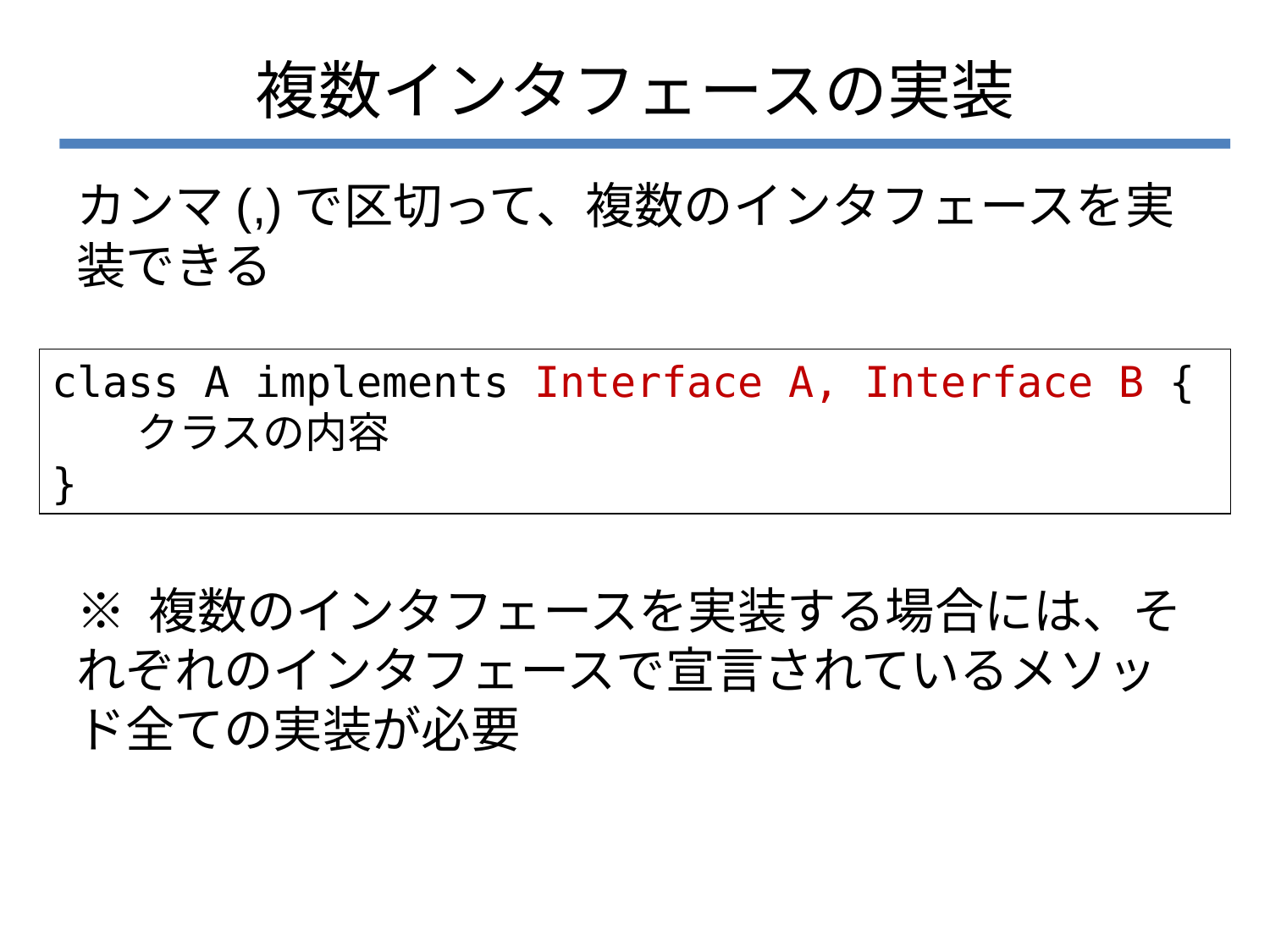

# 複数インタフェースの実装
カンマ(,)で区切って、複数のインタフェースを実装できる

※ 複数のインタフェースを実装する場合には、それぞれのインタフェースで宣言されているメソッド全ての実装が必要
class A implements Interface A, Interface B {
　　クラスの内容
}